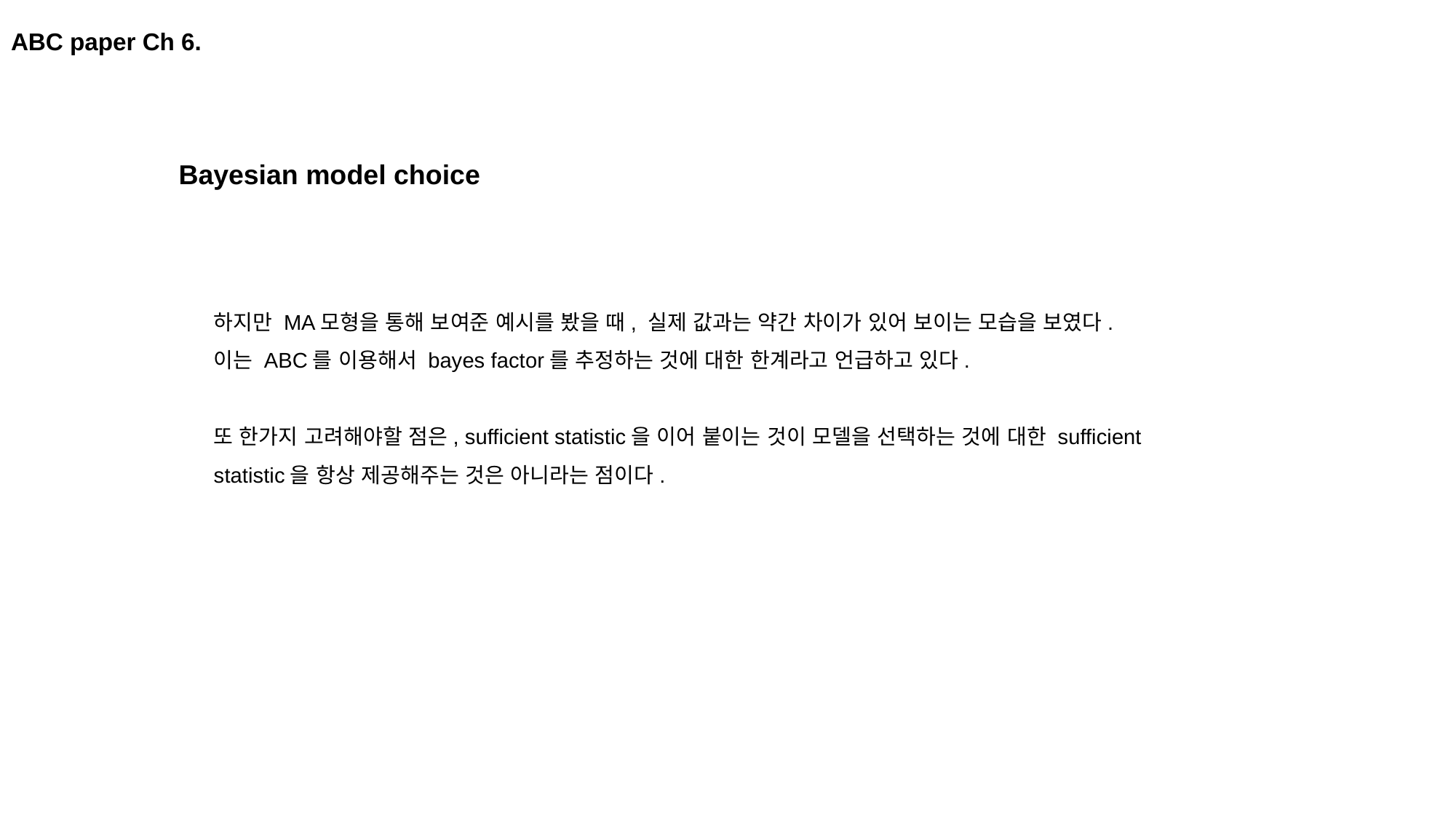

ABC paper Ch 6.
Bayesian model choice
하지만 MA모형을 통해 보여준 예시를 봤을 때, 실제 값과는 약간 차이가 있어 보이는 모습을 보였다.
이는 ABC를 이용해서 bayes factor를 추정하는 것에 대한 한계라고 언급하고 있다.
또 한가지 고려해야할 점은, sufficient statistic을 이어 붙이는 것이 모델을 선택하는 것에 대한 sufficient statistic을 항상 제공해주는 것은 아니라는 점이다.